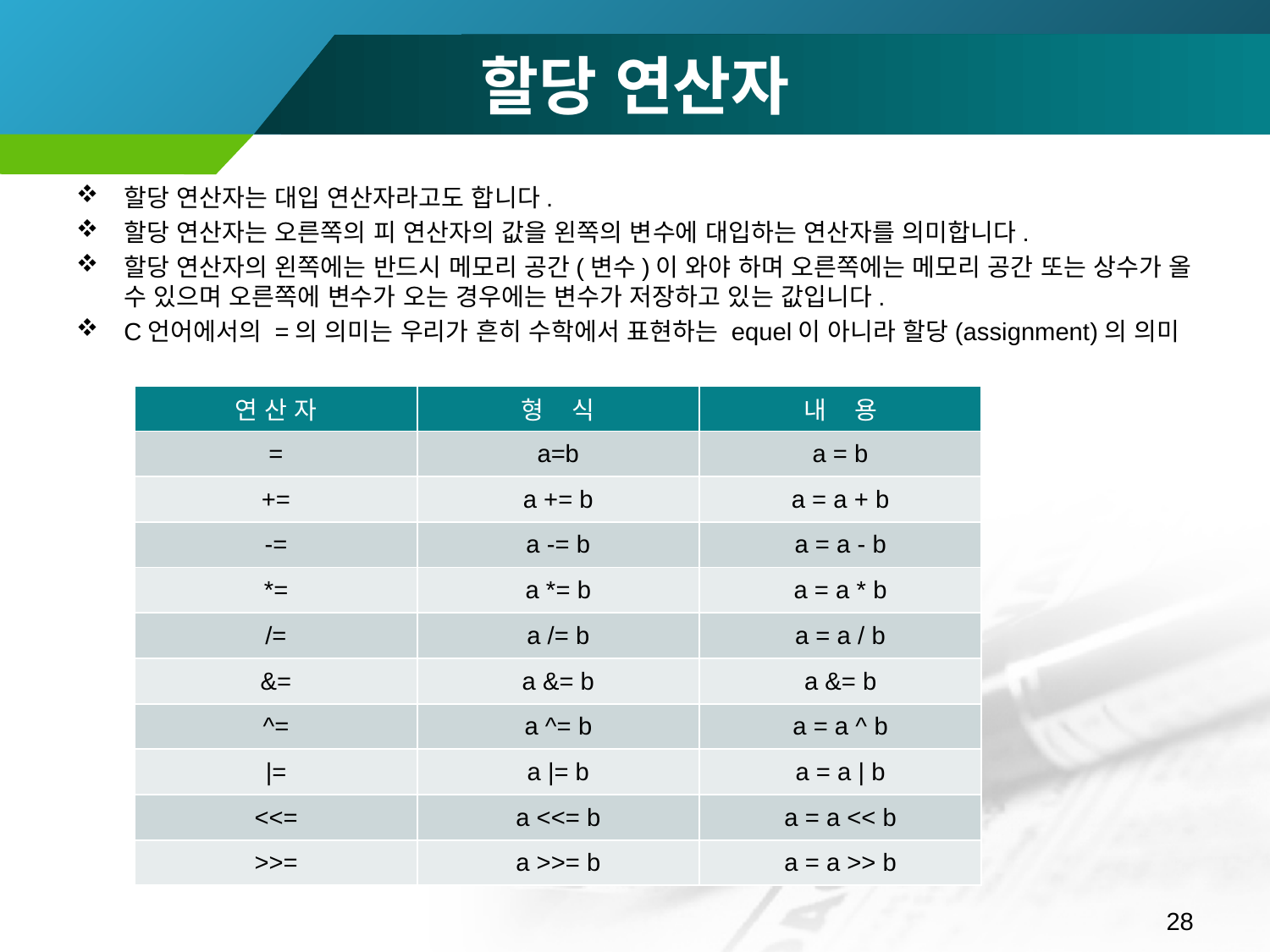

# 할당 연산자
할당 연산자는 대입 연산자라고도 합니다.
할당 연산자는 오른쪽의 피 연산자의 값을 왼쪽의 변수에 대입하는 연산자를 의미합니다.
할당 연산자의 왼쪽에는 반드시 메모리 공간(변수)이 와야 하며 오른쪽에는 메모리 공간 또는 상수가 올 수 있으며 오른쪽에 변수가 오는 경우에는 변수가 저장하고 있는 값입니다.
C언어에서의 =의 의미는 우리가 흔히 수학에서 표현하는 equel이 아니라 할당(assignment)의 의미
| 연 산 자 | 형 식 | 내 용 |
| --- | --- | --- |
| = | a=b | a = b |
| += | a += b | a = a + b |
| -= | a -= b | a = a - b |
| \*= | a \*= b | a = a \* b |
| /= | a /= b | a = a / b |
| &= | a &= b | a &= b |
| ^= | a ^= b | a = a ^ b |
| |= | a |= b | a = a | b |
| <<= | a <<= b | a = a << b |
| >>= | a >>= b | a = a >> b |
28